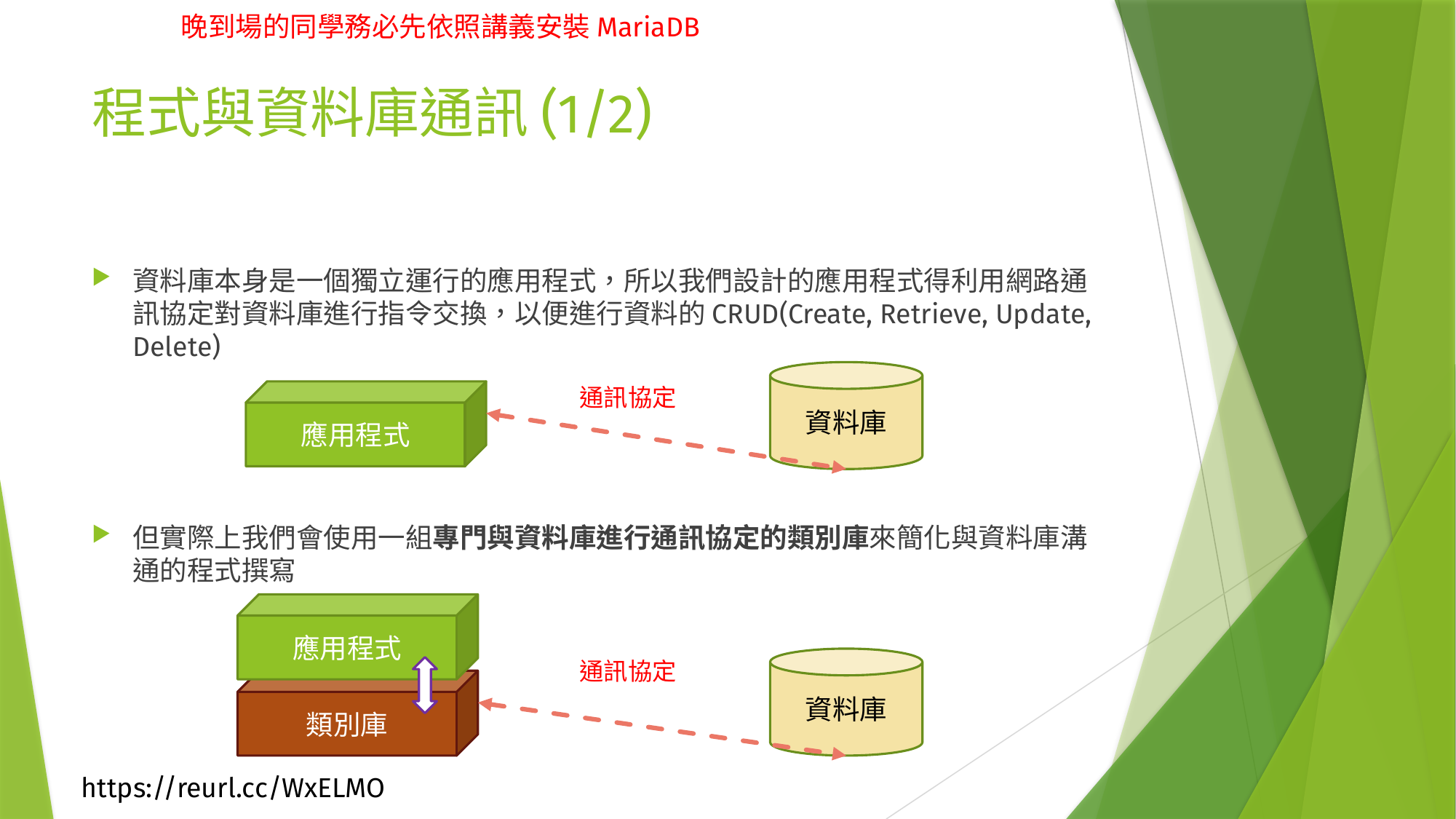

# 程式與資料庫通訊(1/2)
資料庫本身是一個獨立運行的應用程式，所以我們設計的應用程式得利用網路通訊協定對資料庫進行指令交換，以便進行資料的CRUD(Create, Retrieve, Update, Delete)

但實際上我們會使用一組專門與資料庫進行通訊協定的類別庫來簡化與資料庫溝通的程式撰寫

資料庫
通訊協定
應用程式
應用程式
資料庫
通訊協定

類別庫